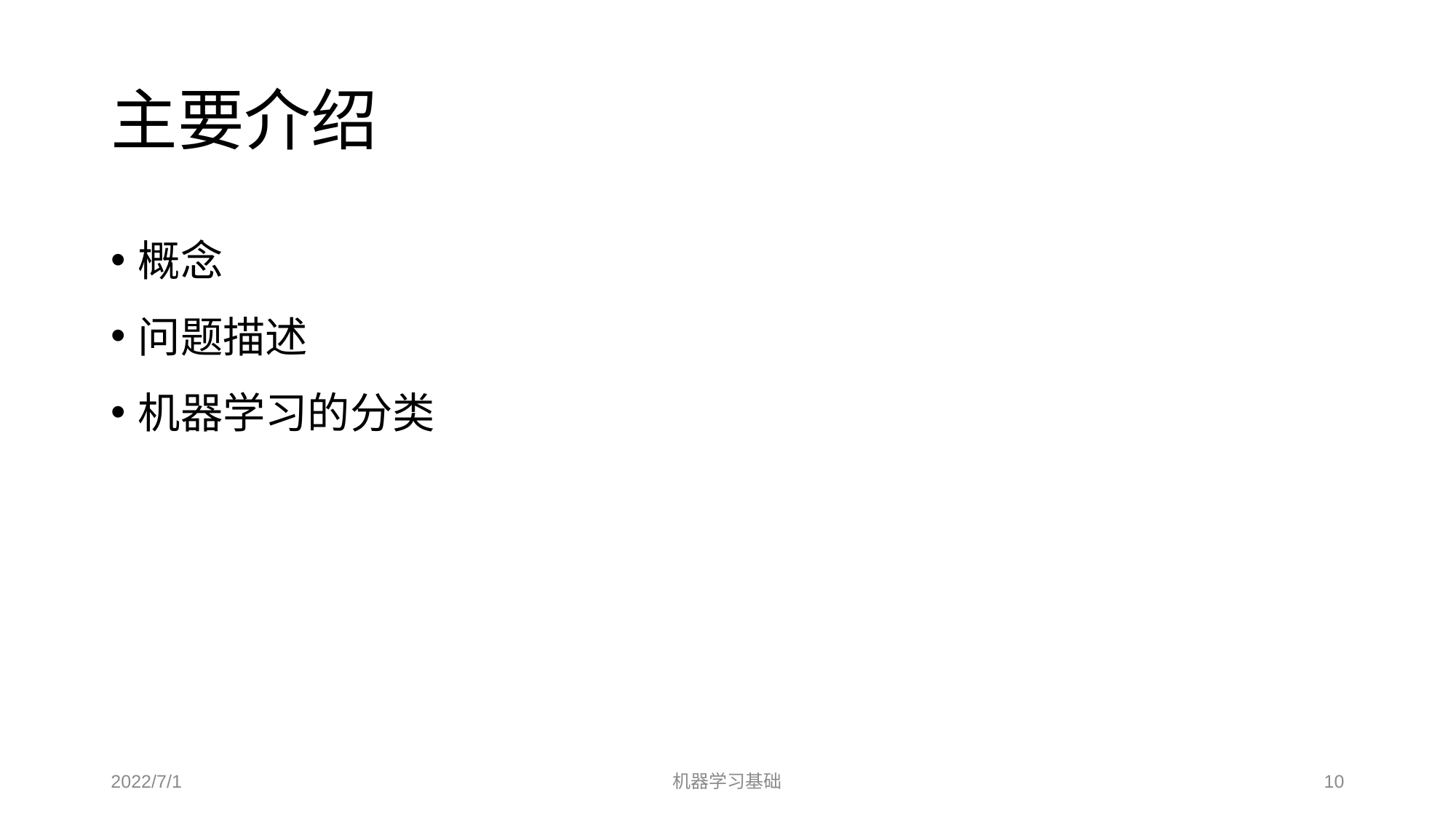

# 主要介绍
概念
问题描述
机器学习的分类
2022/7/1
机器学习基础
10